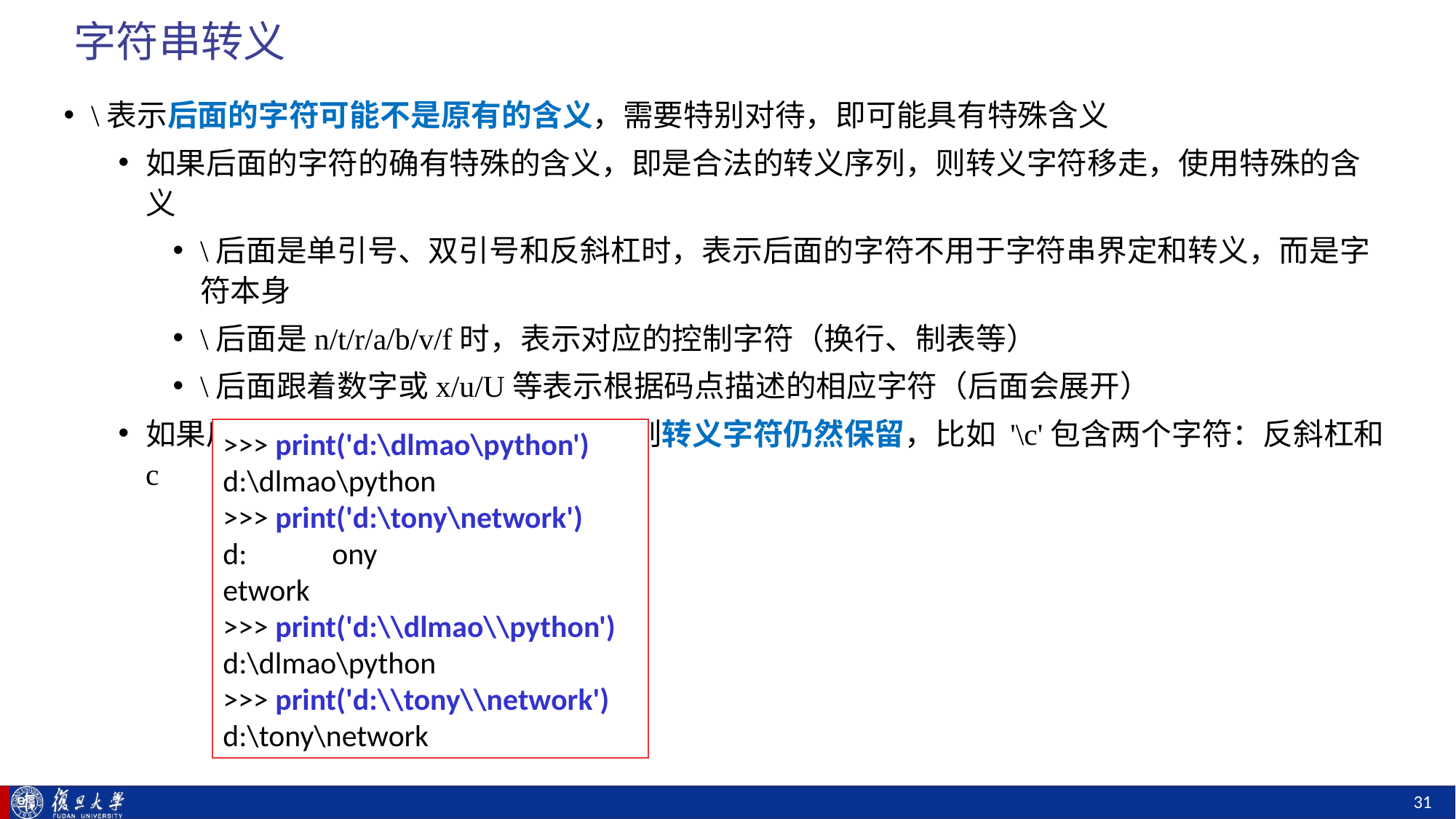

# 字符串转义
\表示后面的字符可能不是原有的含义，需要特别对待，即可能具有特殊含义
如果后面的字符的确有特殊的含义，即是合法的转义序列，则转义字符移走，使用特殊的含义
\后面是单引号、双引号和反斜杠时，表示后面的字符不用于字符串界定和转义，而是字符本身
\后面是n/t/r/a/b/v/f时，表示对应的控制字符（换行、制表等）
\后面跟着数字或x/u/U等表示根据码点描述的相应字符（后面会展开）
如果后面的字符并没有特殊的含义，则转义字符仍然保留，比如 '\c'包含两个字符：反斜杠和c

>>> print('d:\dlmao\python')
d:\dlmao\python
>>> print('d:\tony\network')
d:	ony
etwork
>>> print('d:\\dlmao\\python')
d:\dlmao\python
>>> print('d:\\tony\\network')
d:\tony\network